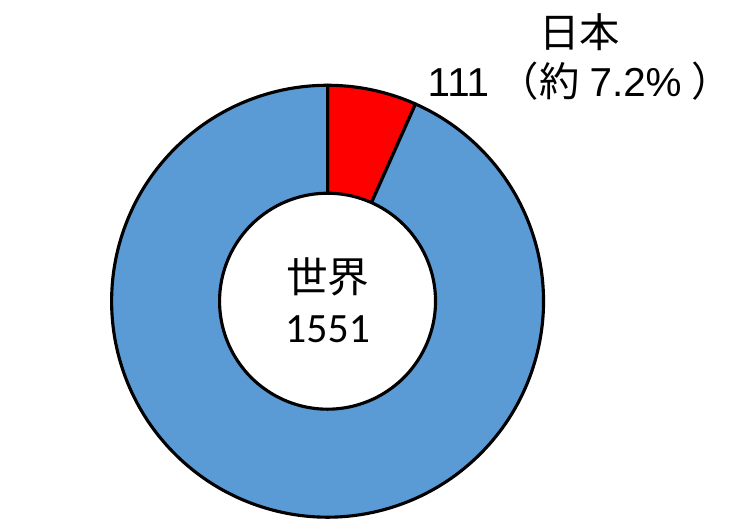

日本
111（約7.2%）

### Chart

| Category |  |
|---|---|
世界
1551